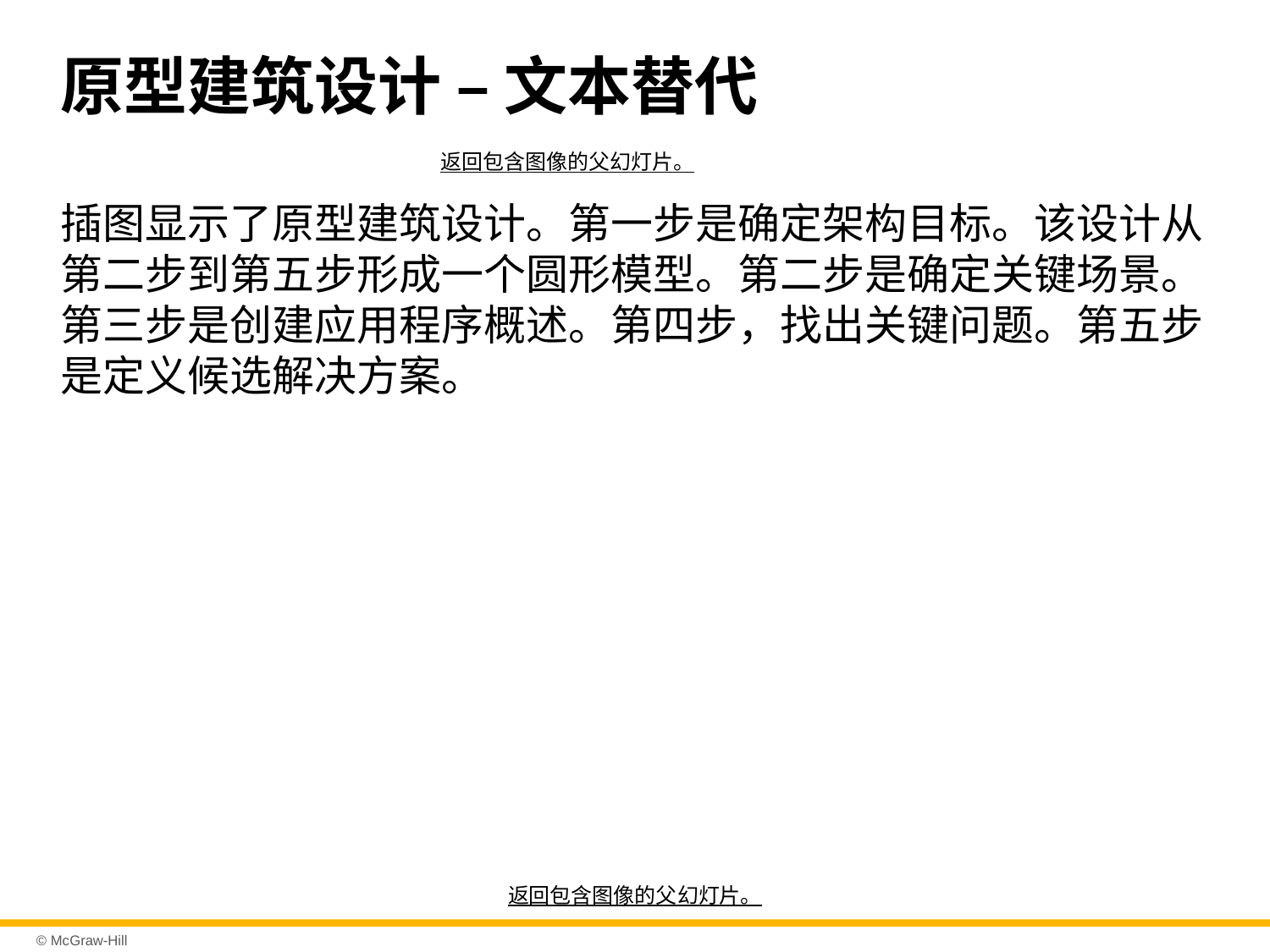

# 原型建筑设计 – 文本替代
返回包含图像的父幻灯片。
插图显示了原型建筑设计。第一步是确定架构目标。该设计从第二步到第五步形成一个圆形模型。第二步是确定关键场景。第三步是创建应用程序概述。第四步，找出关键问题。第五步是定义候选解决方案。
返回包含图像的父幻灯片。
32